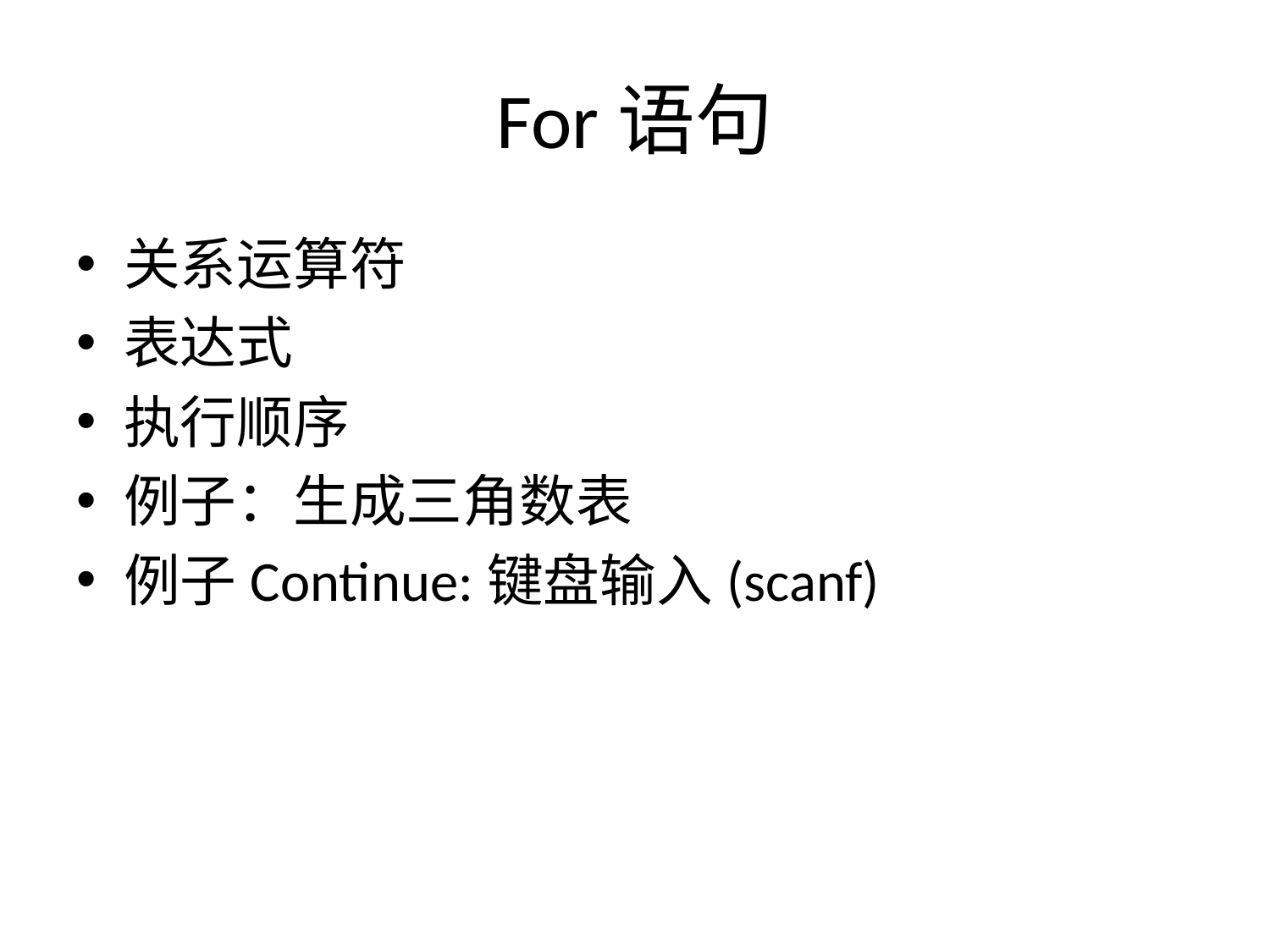

# For语句
关系运算符
表达式
执行顺序
例子：生成三角数表
例子Continue:键盘输入(scanf)